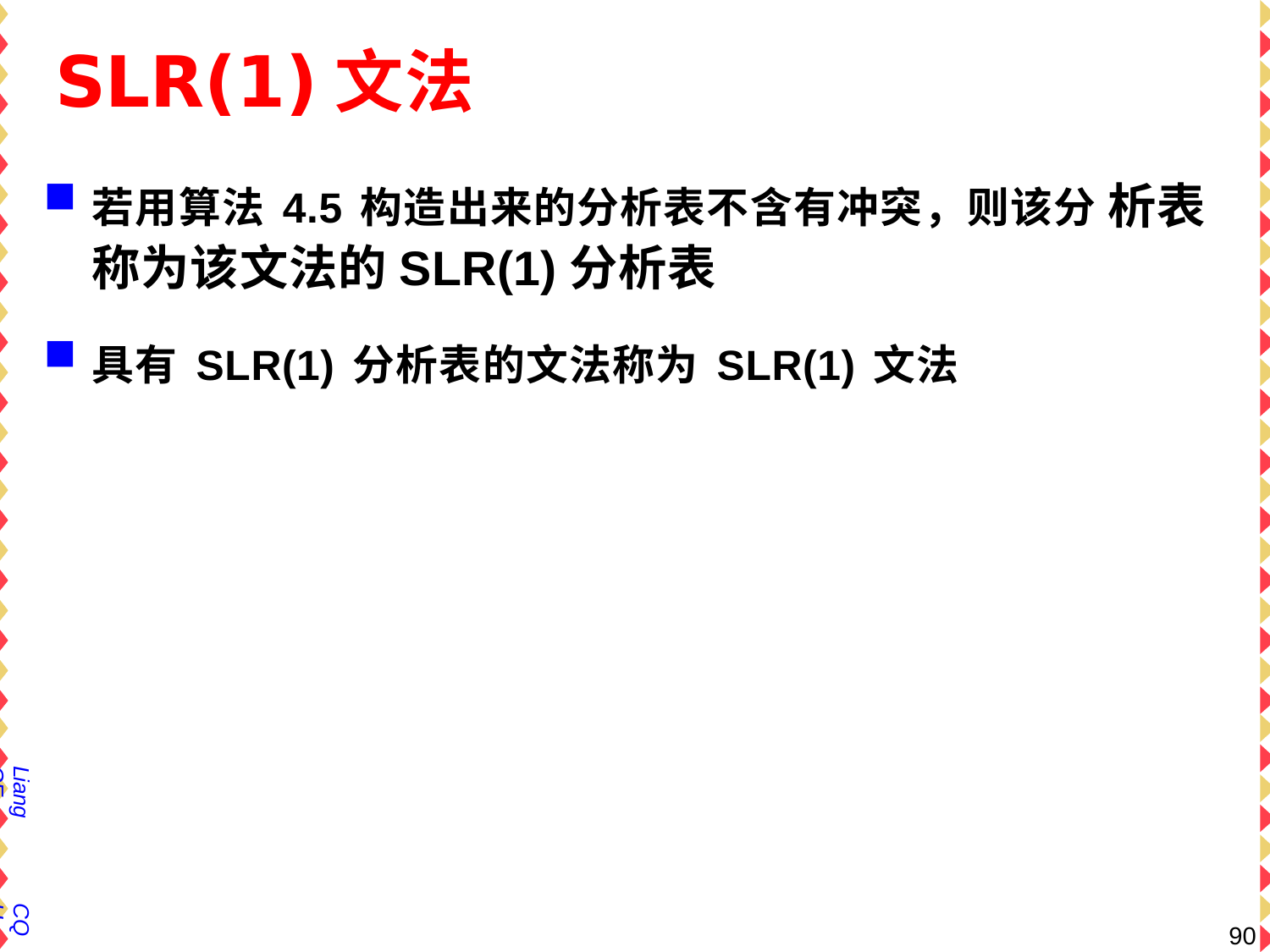

# SLR(1)文法
若用算法4.5构造出来的分析表不含有冲突，则该分 析表称为该文法的SLR(1)分析表
具有SLR(1)分析表的文法称为SLR(1)文法
Liang GE
CQU
90